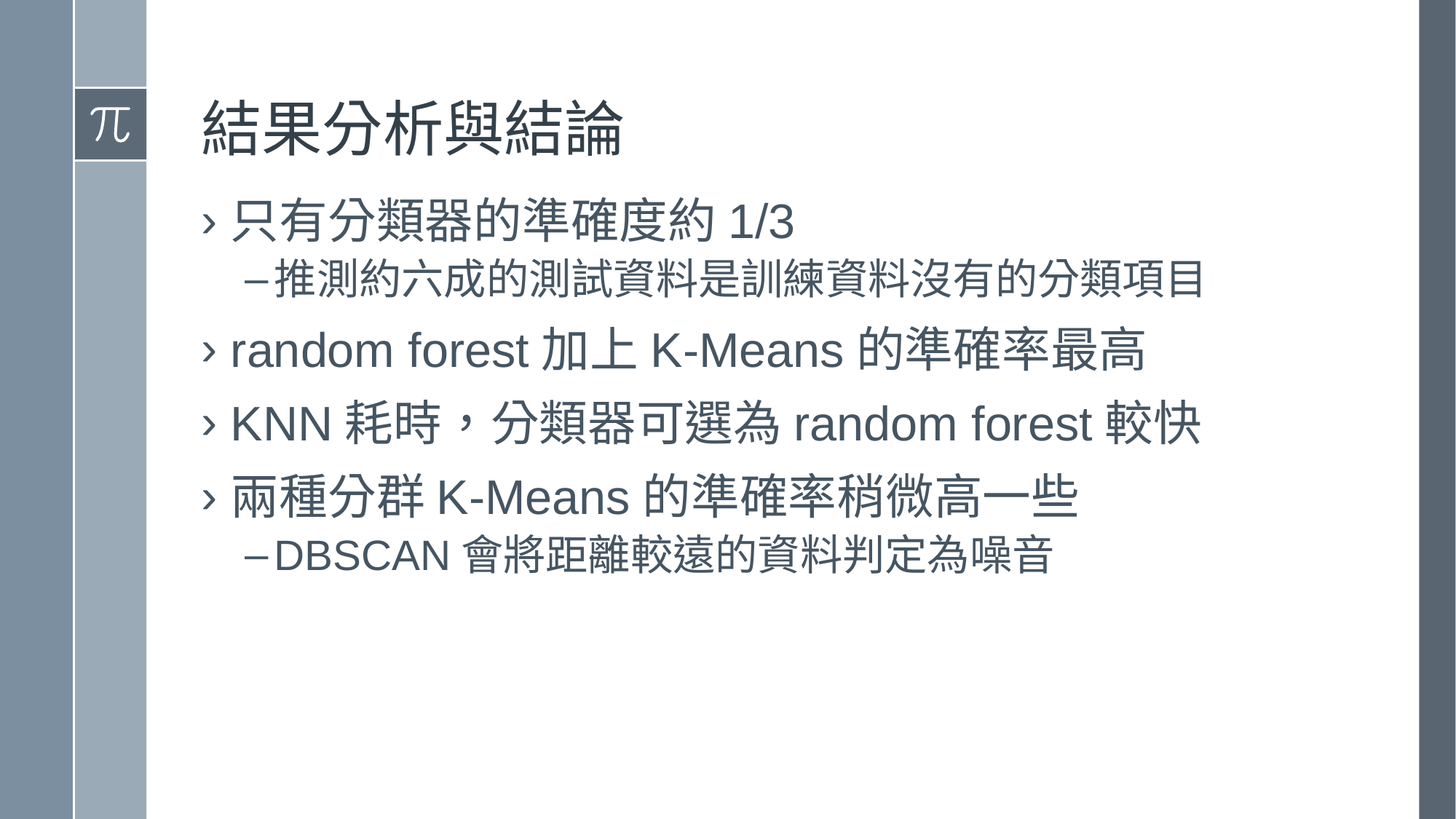

# 結果分析與結論
只有分類器的準確度約1/3
推測約六成的測試資料是訓練資料沒有的分類項目
random forest加上K-Means的準確率最高
KNN耗時，分類器可選為random forest較快
兩種分群K-Means的準確率稍微高一些
DBSCAN會將距離較遠的資料判定為噪音